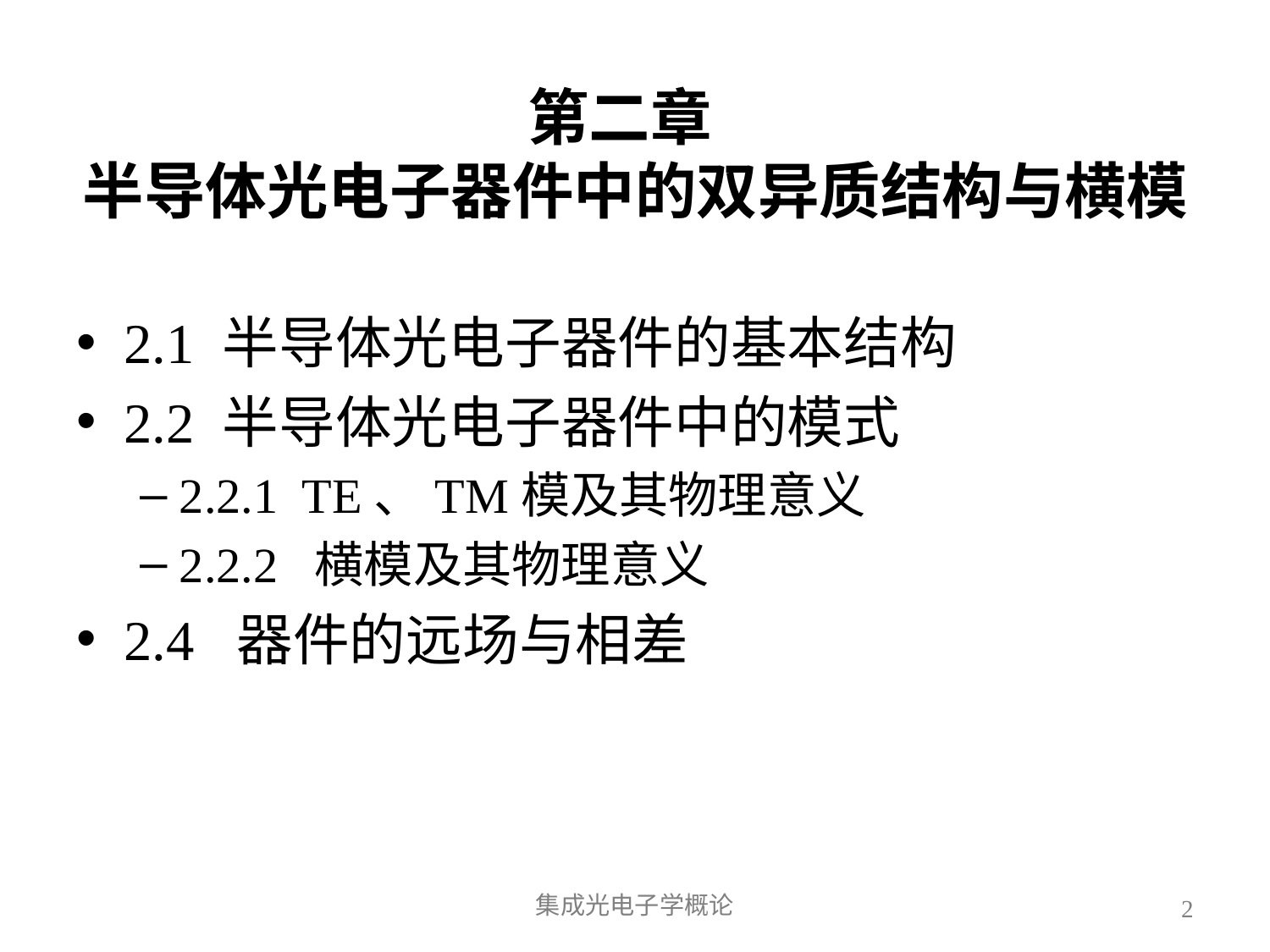

# 第二章 半导体光电子器件中的双异质结构与横模

2.1 半导体光电子器件的基本结构
2.2 半导体光电子器件中的模式
2.2.1  TE、TM模及其物理意义
2.2.2  横模及其物理意义
2.4  器件的远场与相差
集成光电子学概论
2